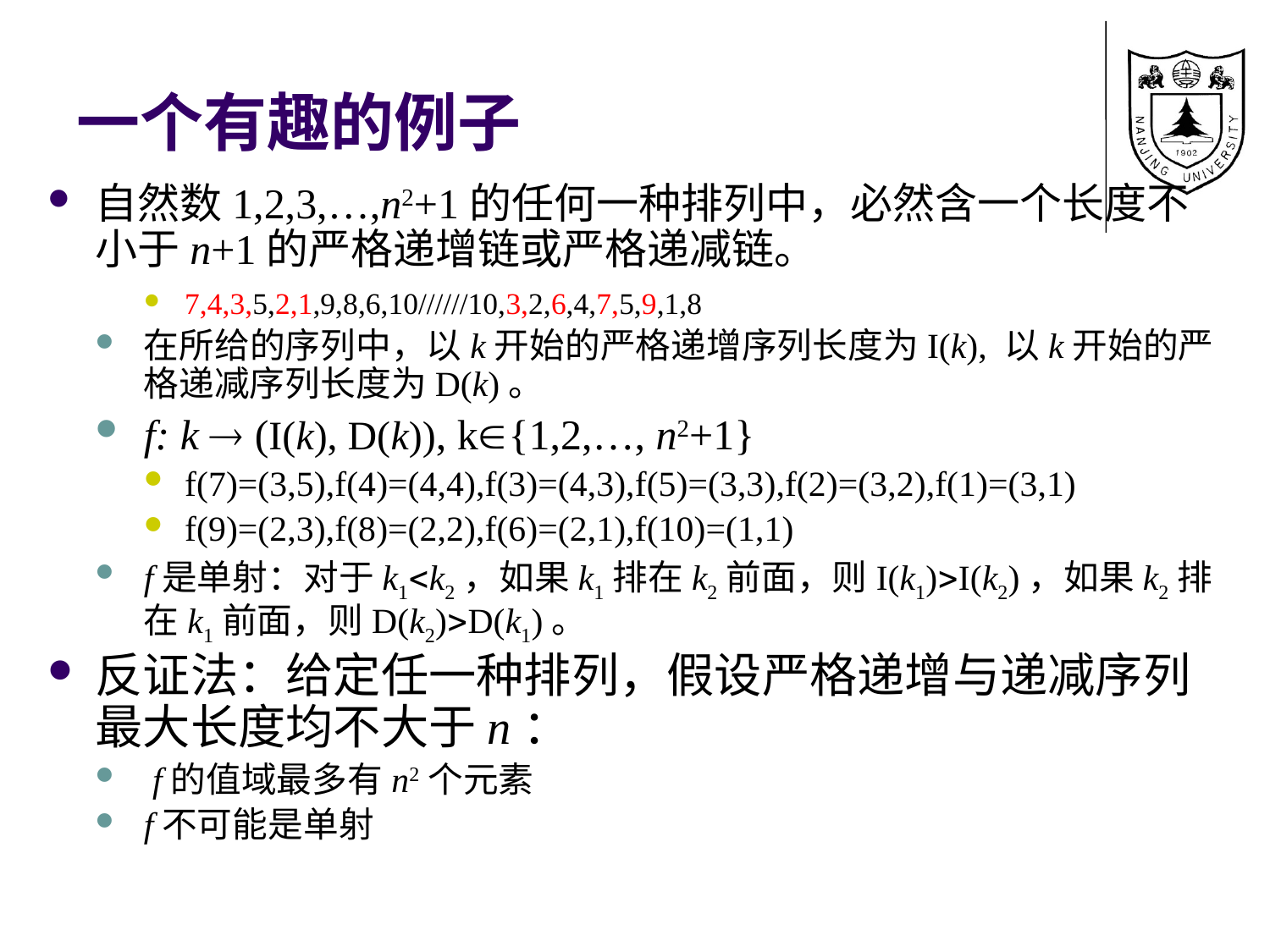

# 一个有趣的例子
自然数1,2,3,…,n2+1的任何一种排列中，必然含一个长度不小于n+1的严格递增链或严格递减链。
7,4,3,5,2,1,9,8,6,10//////10,3,2,6,4,7,5,9,1,8
在所给的序列中，以k开始的严格递增序列长度为I(k), 以k开始的严格递减序列长度为D(k)。
f: k → (I(k), D(k)), k∈{1,2,…, n2+1}
f(7)=(3,5),f(4)=(4,4),f(3)=(4,3),f(5)=(3,3),f(2)=(3,2),f(1)=(3,1)
f(9)=(2,3),f(8)=(2,2),f(6)=(2,1),f(10)=(1,1)
f是单射：对于k1<k2，如果k1排在k2前面，则I(k1)>I(k2)，如果k2排在k1前面，则D(k2)>D(k1)。
反证法：给定任一种排列，假设严格递增与递减序列最大长度均不大于n：
 f的值域最多有n2个元素
f不可能是单射